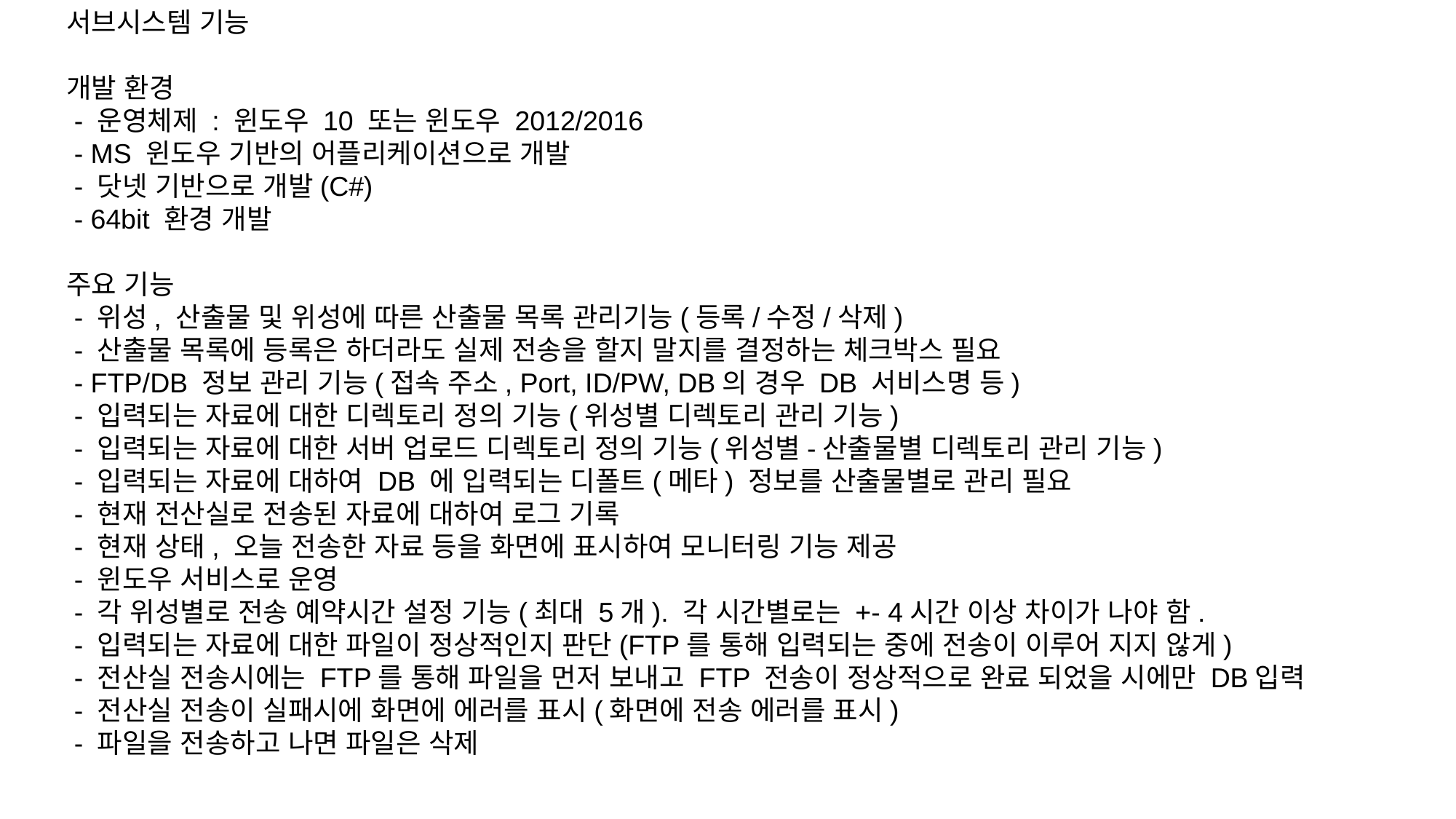

서브시스템 기능

개발 환경
 - 운영체제 : 윈도우 10 또는 윈도우 2012/2016
 - MS 윈도우 기반의 어플리케이션으로 개발
 - 닷넷 기반으로 개발(C#)
 - 64bit 환경 개발

주요 기능
 - 위성, 산출물 및 위성에 따른 산출물 목록 관리기능(등록/수정/삭제)
 - 산출물 목록에 등록은 하더라도 실제 전송을 할지 말지를 결정하는 체크박스 필요
 - FTP/DB 정보 관리 기능(접속 주소, Port, ID/PW, DB의 경우 DB 서비스명 등)
 - 입력되는 자료에 대한 디렉토리 정의 기능(위성별 디렉토리 관리 기능)
 - 입력되는 자료에 대한 서버 업로드 디렉토리 정의 기능(위성별-산출물별 디렉토리 관리 기능)
 - 입력되는 자료에 대하여 DB 에 입력되는 디폴트(메타) 정보를 산출물별로 관리 필요
 - 현재 전산실로 전송된 자료에 대하여 로그 기록
 - 현재 상태, 오늘 전송한 자료 등을 화면에 표시하여 모니터링 기능 제공
 - 윈도우 서비스로 운영
 - 각 위성별로 전송 예약시간 설정 기능(최대 5개). 각 시간별로는 +- 4시간 이상 차이가 나야 함.
 - 입력되는 자료에 대한 파일이 정상적인지 판단(FTP를 통해 입력되는 중에 전송이 이루어 지지 않게)
 - 전산실 전송시에는 FTP를 통해 파일을 먼저 보내고 FTP 전송이 정상적으로 완료 되었을 시에만 DB입력
 - 전산실 전송이 실패시에 화면에 에러를 표시(화면에 전송 에러를 표시)
 - 파일을 전송하고 나면 파일은 삭제